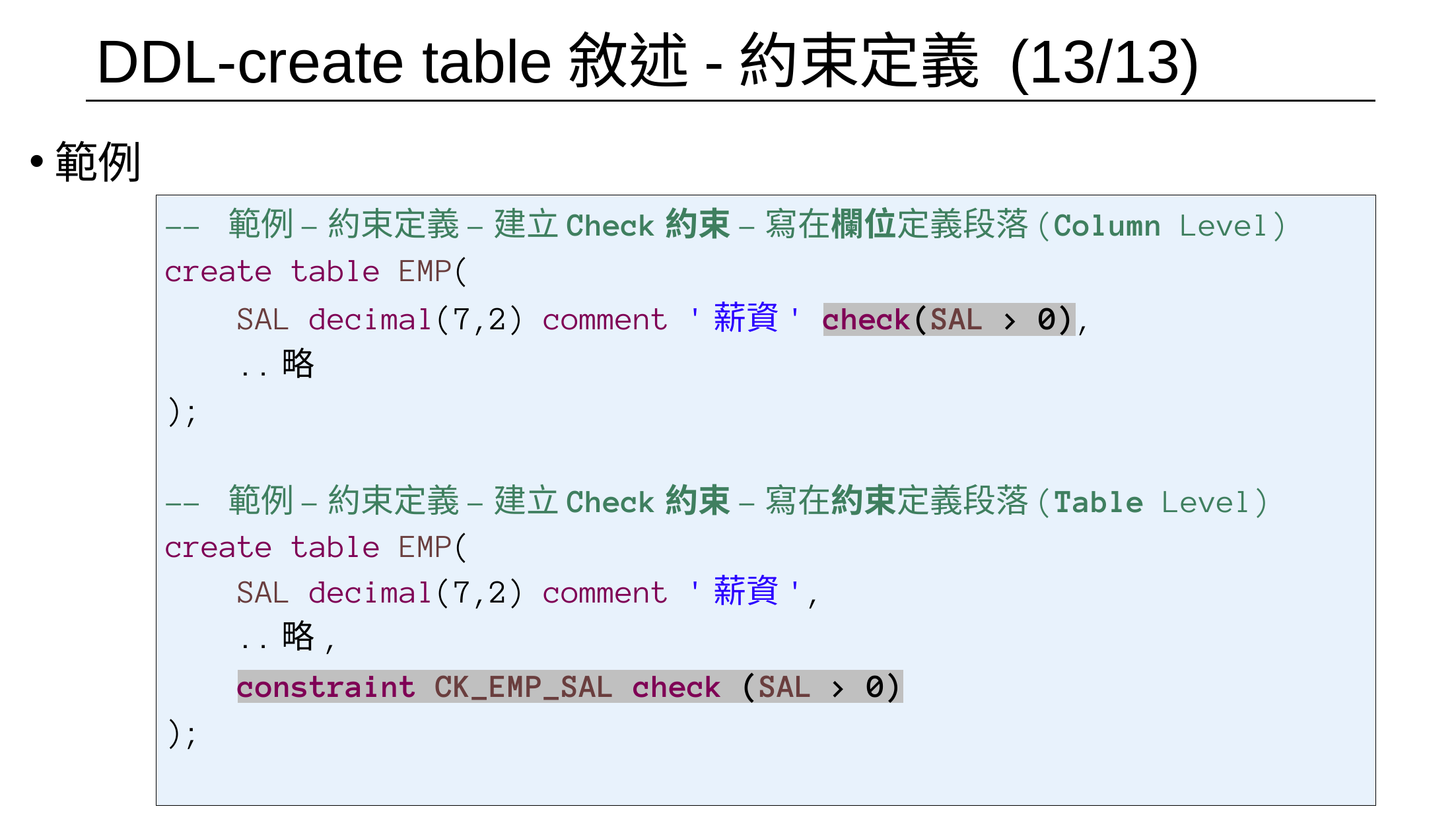

# DDL-create table敘述-約束定義 (13/13)
範例
-- 範例-約束定義-建立Check約束-寫在欄位定義段落(Column Level)
create table EMP(
    SAL decimal(7,2) comment '薪資' check(SAL > 0),
    ..略
);

-- 範例-約束定義-建立Check約束-寫在約束定義段落(Table Level)
create table EMP(
    SAL decimal(7,2) comment '薪資',
    ..略,
    constraint CK_EMP_SAL check (SAL > 0)
);
106